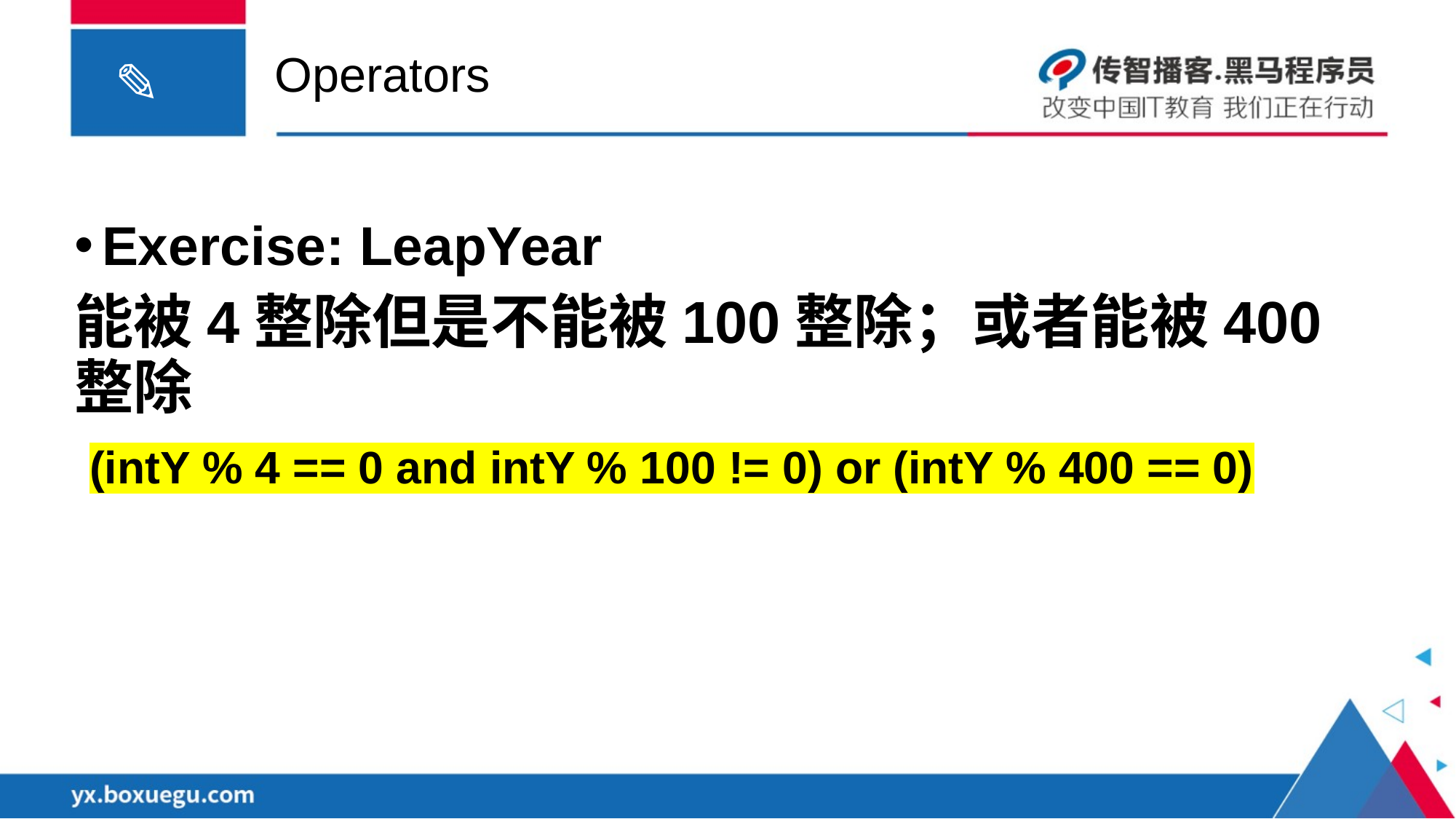

# Operators
Exercise: LeapYear
能被4整除但是不能被100整除；或者能被400整除
 (intY % 4 == 0 and intY % 100 != 0) or (intY % 400 == 0)